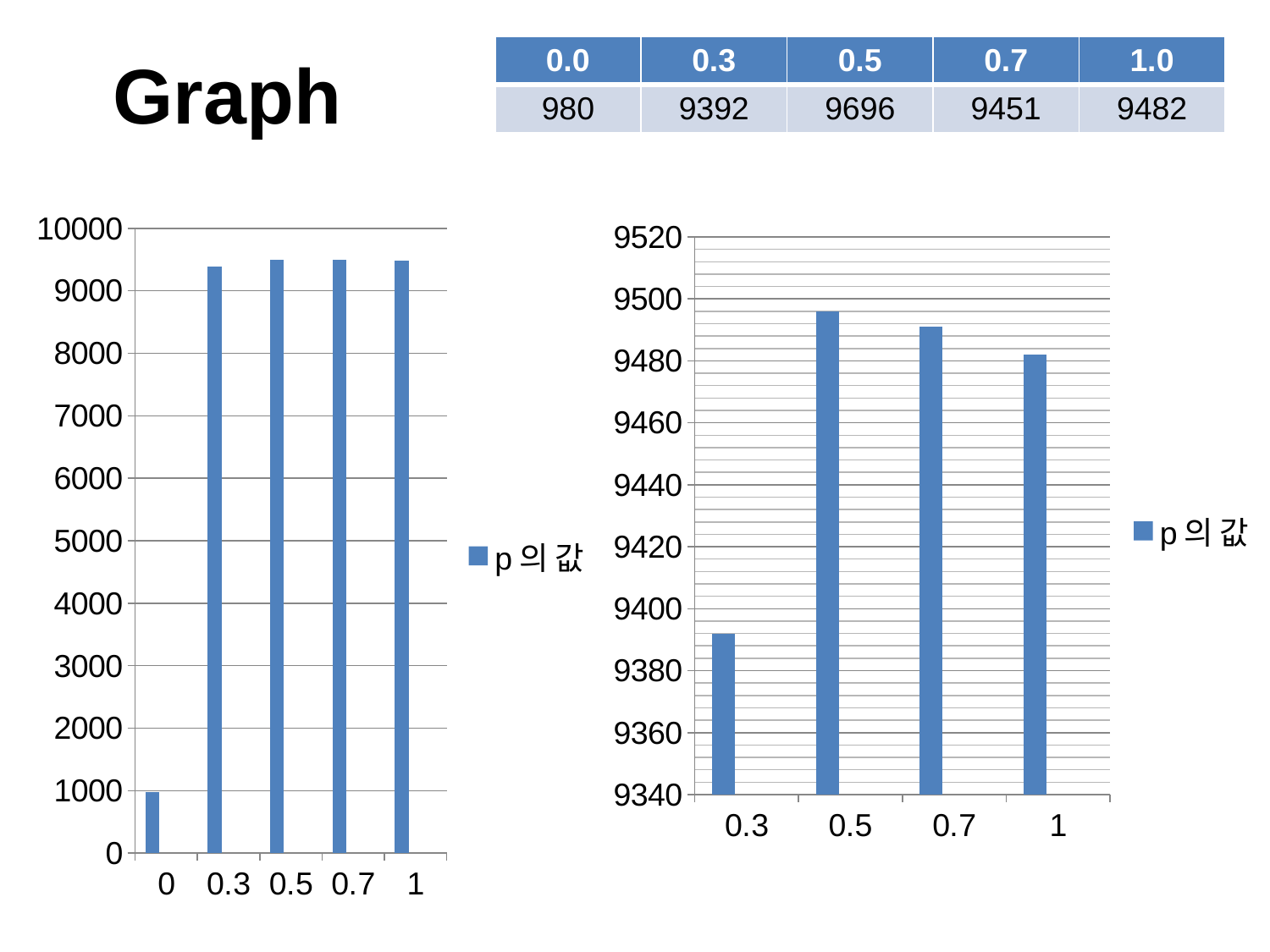

# Graph
| 0.0 | 0.3 | 0.5 | 0.7 | 1.0 |
| --- | --- | --- | --- | --- |
| 980 | 9392 | 9696 | 9451 | 9482 |

### Chart

| Category | p의 값 | 열1 | 열2 |
|---|---|---|---|
| 0 | 980.0 | None | None |
| 0.3 | 9392.0 | None | None |
| 0.5 | 9496.0 | None | None |
| 0.7 | 9491.0 | None | None |
| 1 | 9482.0 | None | None |

### Chart

| Category | p의 값 | 열1 | 열2 |
|---|---|---|---|
| 0.3 | 9392.0 | None | None |
| 0.5 | 9496.0 | None | None |
| 0.7 | 9491.0 | None | None |
| 1 | 9482.0 | None | None |